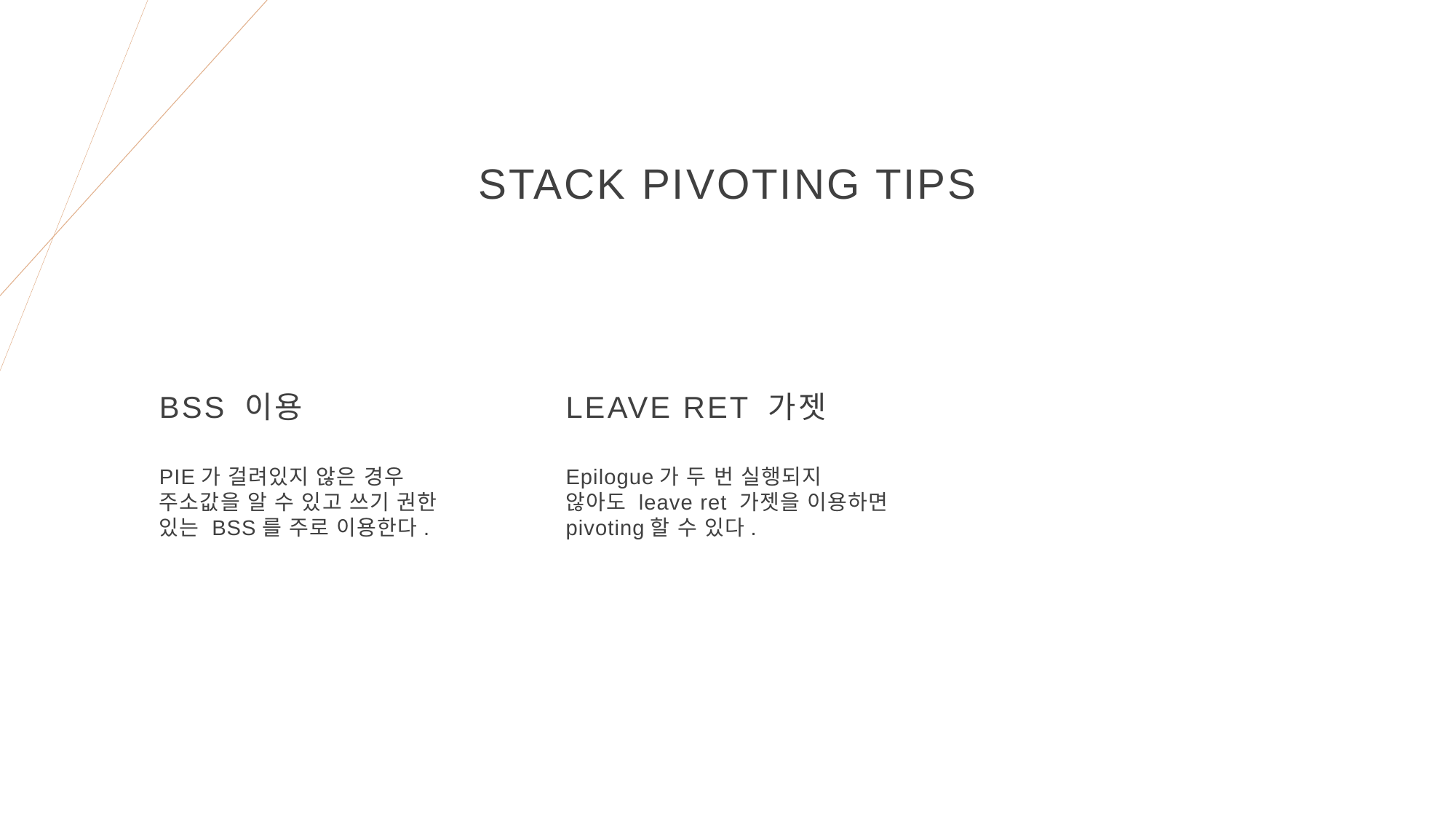

# Stack pivoting tips
Bss 이용
Leave ret 가젯

PIE가 걸려있지 않은 경우 주소값을 알 수 있고 쓰기 권한 있는 BSS를 주로 이용한다.
Epilogue가 두 번 실행되지 않아도 leave ret 가젯을 이용하면 pivoting할 수 있다.